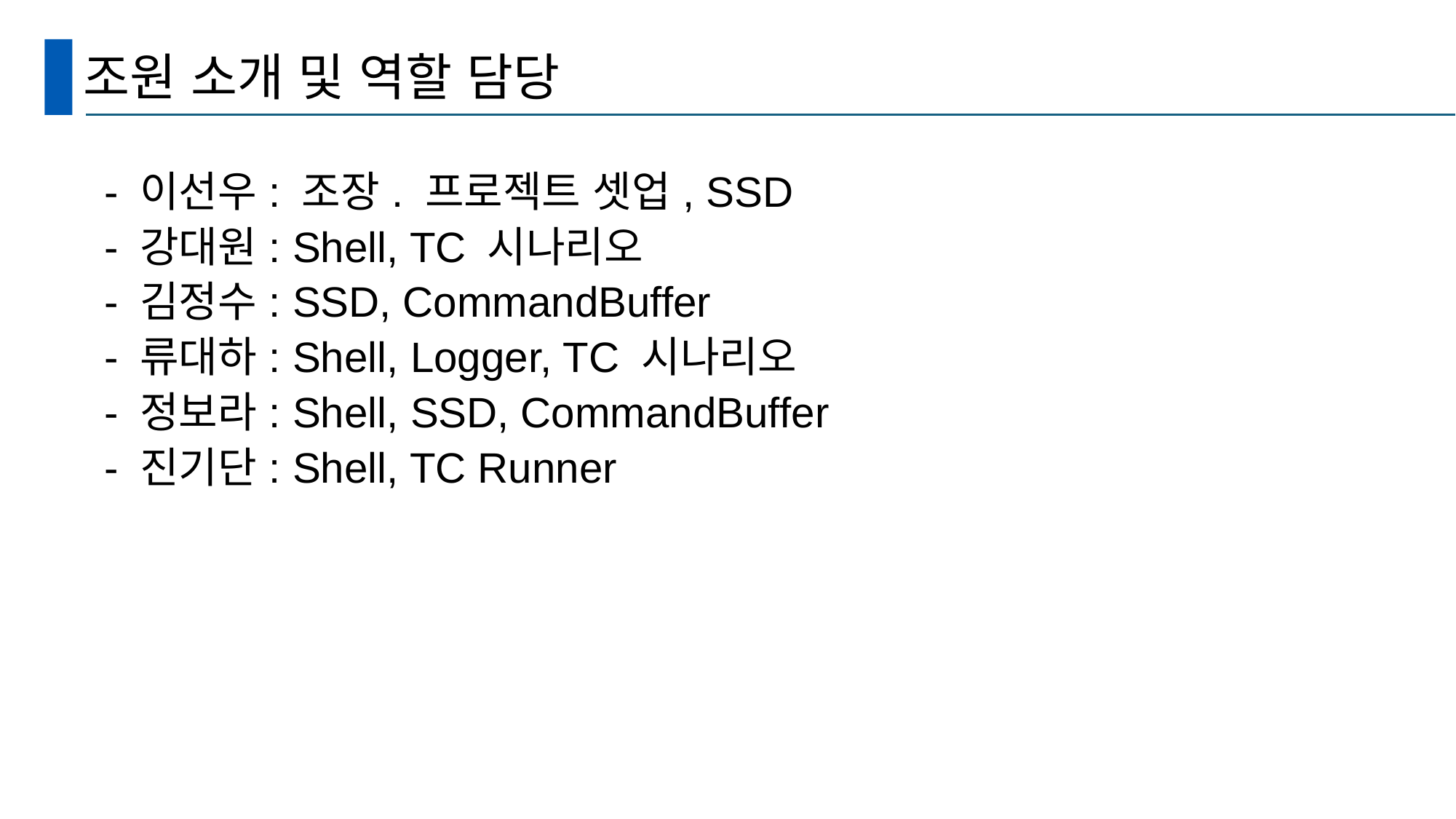

# 조원 소개 및 역할 담당
- 이선우: 조장. 프로젝트 셋업, SSD
- 강대원: Shell, TC 시나리오
- 김정수: SSD, CommandBuffer
- 류대하: Shell, Logger, TC 시나리오
- 정보라: Shell, SSD, CommandBuffer
- 진기단: Shell, TC Runner